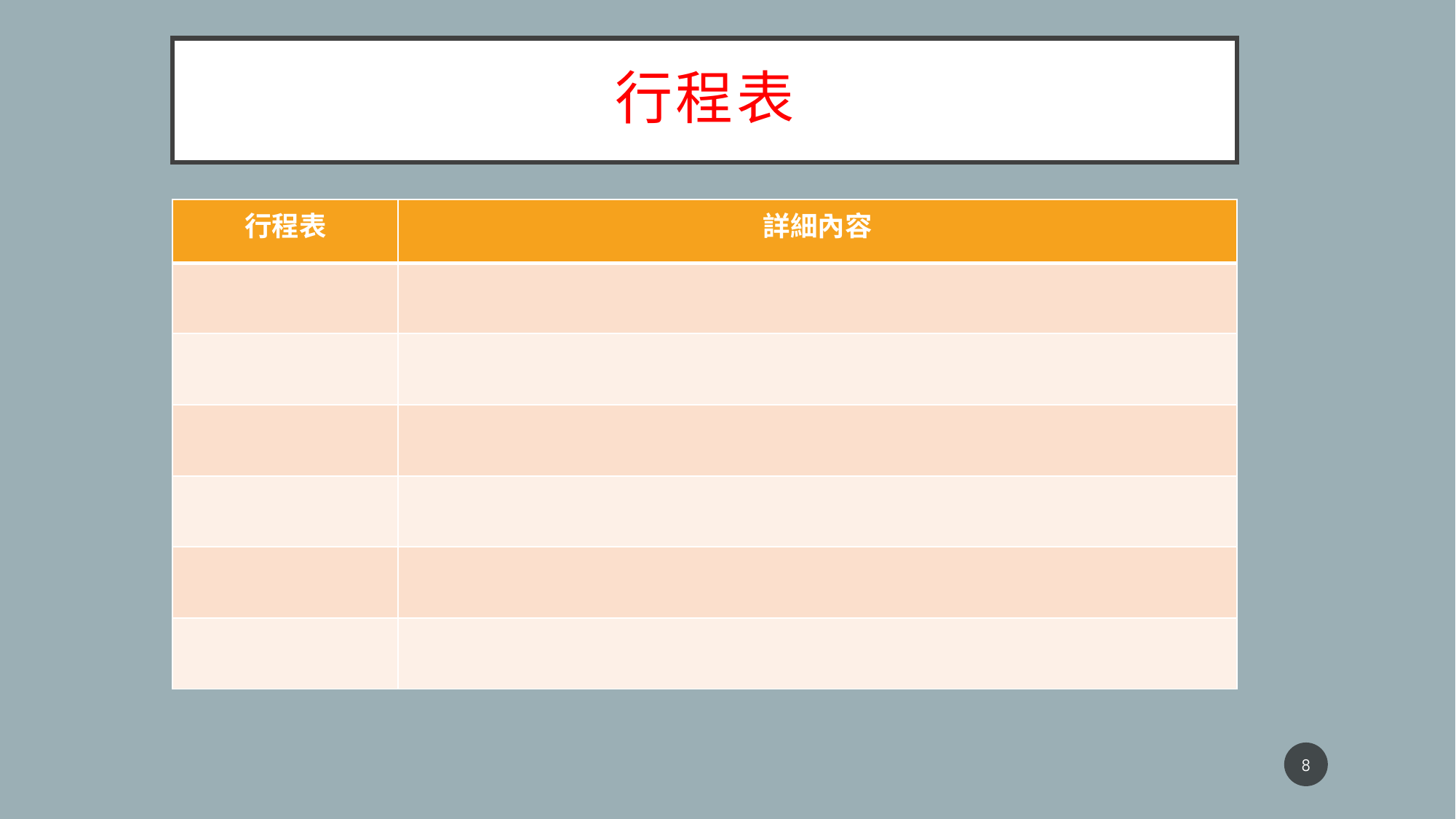

# 行程表
| 行程表 | 詳細內容 |
| --- | --- |
|  |  |
|  |  |
|  |  |
|  |  |
|  |  |
|  |  |
8